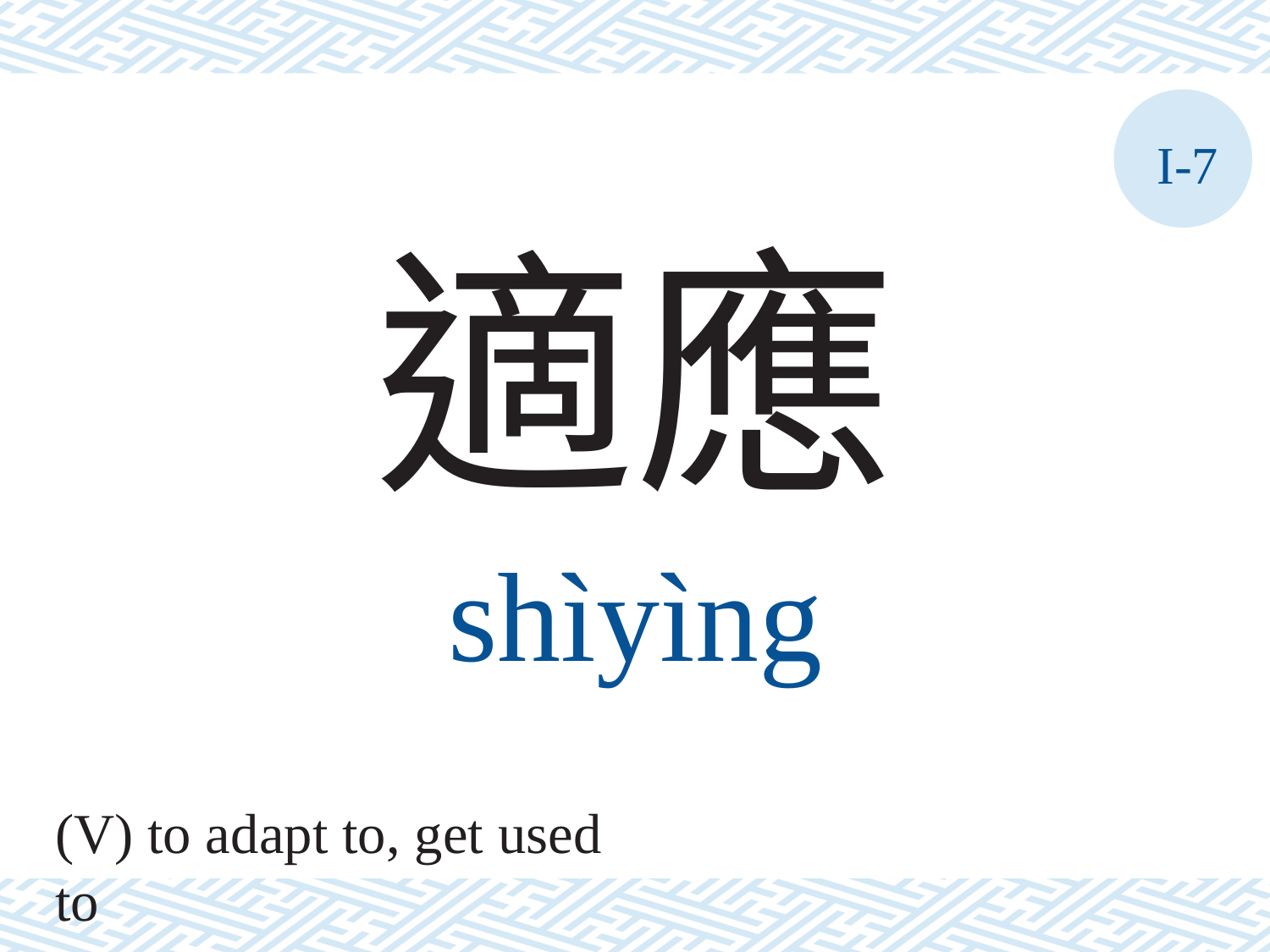

I-7
適應
shìyìng
(V) to adapt to, get used to